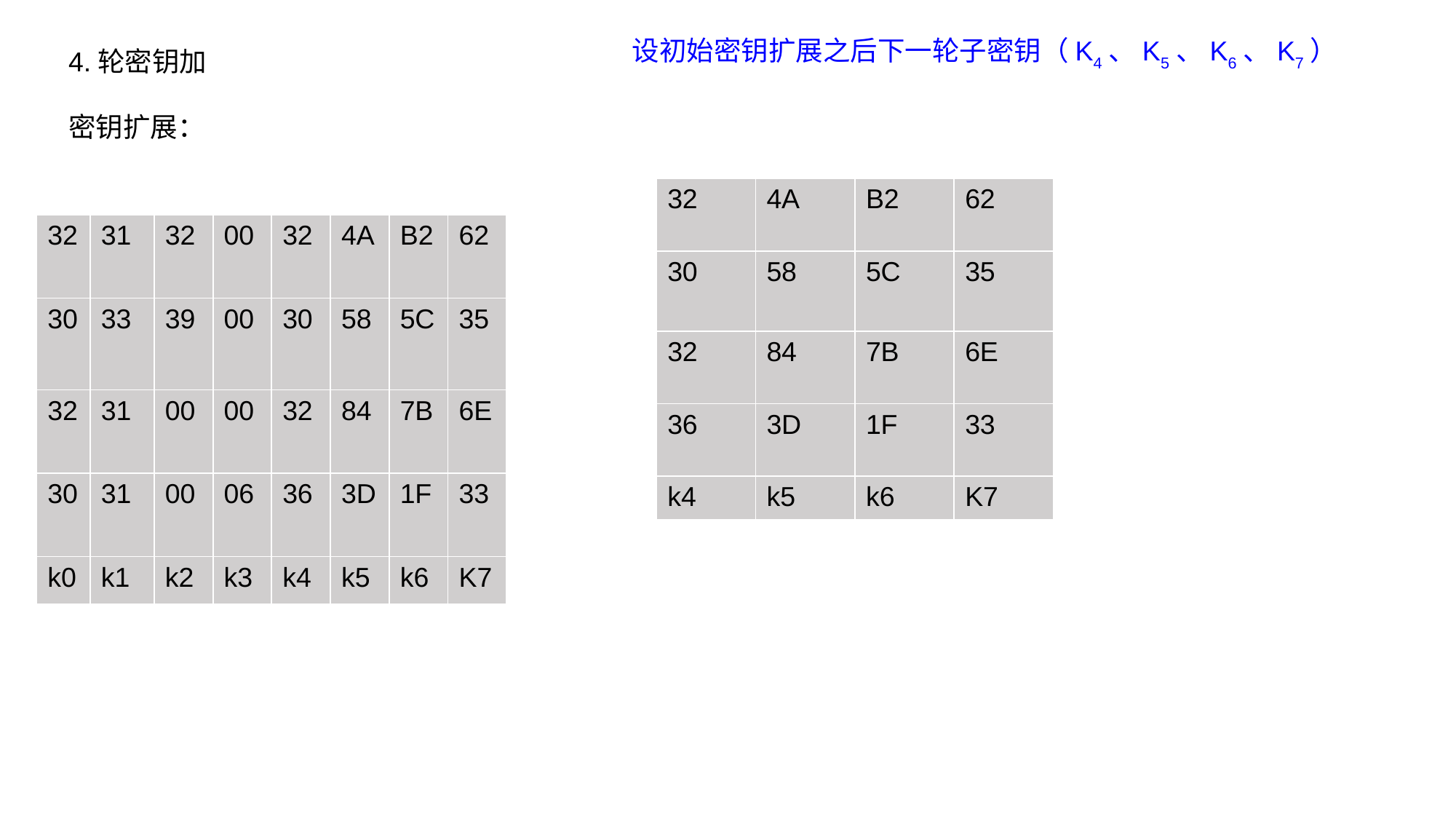

设初始密钥扩展之后下一轮子密钥（K4、K5、K6、K7）
4.轮密钥加

密钥扩展：

| 32 | 4A | B2 | 62 |
| --- | --- | --- | --- |
| 30 | 58 | 5C | 35 |
| 32 | 84 | 7B | 6E |
| 36 | 3D | 1F | 33 |
| k4 | k5 | k6 | K7 |
| 32 | 31 | 32 | 00 | 32 | 4A | B2 | 62 |
| --- | --- | --- | --- | --- | --- | --- | --- |
| 30 | 33 | 39 | 00 | 30 | 58 | 5C | 35 |
| 32 | 31 | 00 | 00 | 32 | 84 | 7B | 6E |
| 30 | 31 | 00 | 06 | 36 | 3D | 1F | 33 |
| k0 | k1 | k2 | k3 | k4 | k5 | k6 | K7 |